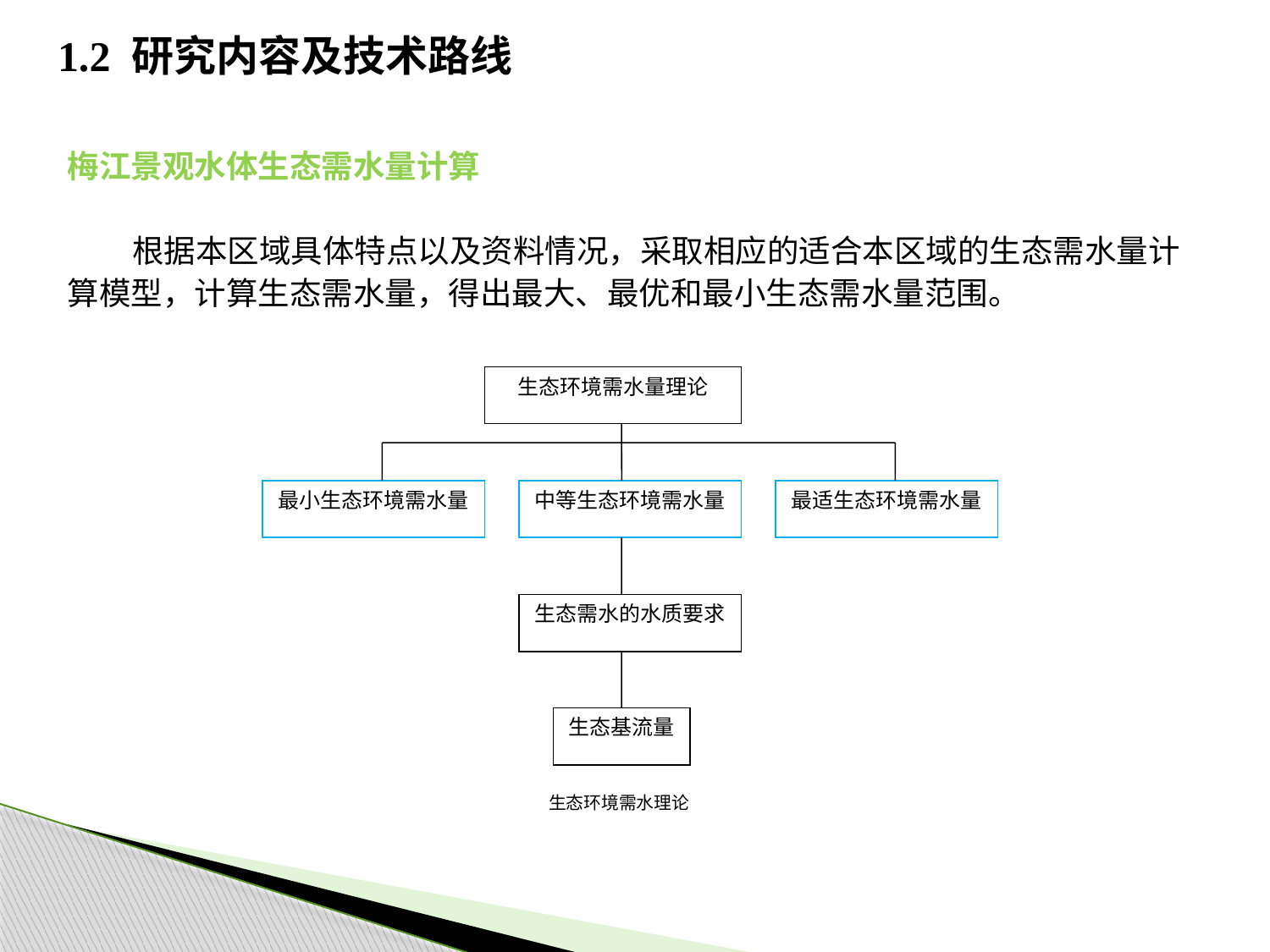

# 1.2 研究内容及技术路线
梅江景观水体生态需水量计算

        根据本区域具体特点以及资料情况，采取相应的适合本区域的生态需水量计算模型，计算生态需水量，得出最大、最优和最小生态需水量范围。

生态环境需水量理论

最小生态环境需水量
中等生态环境需水量
最适生态环境需水量

生态需水的水质要求

生态基流量
生态环境需水理论